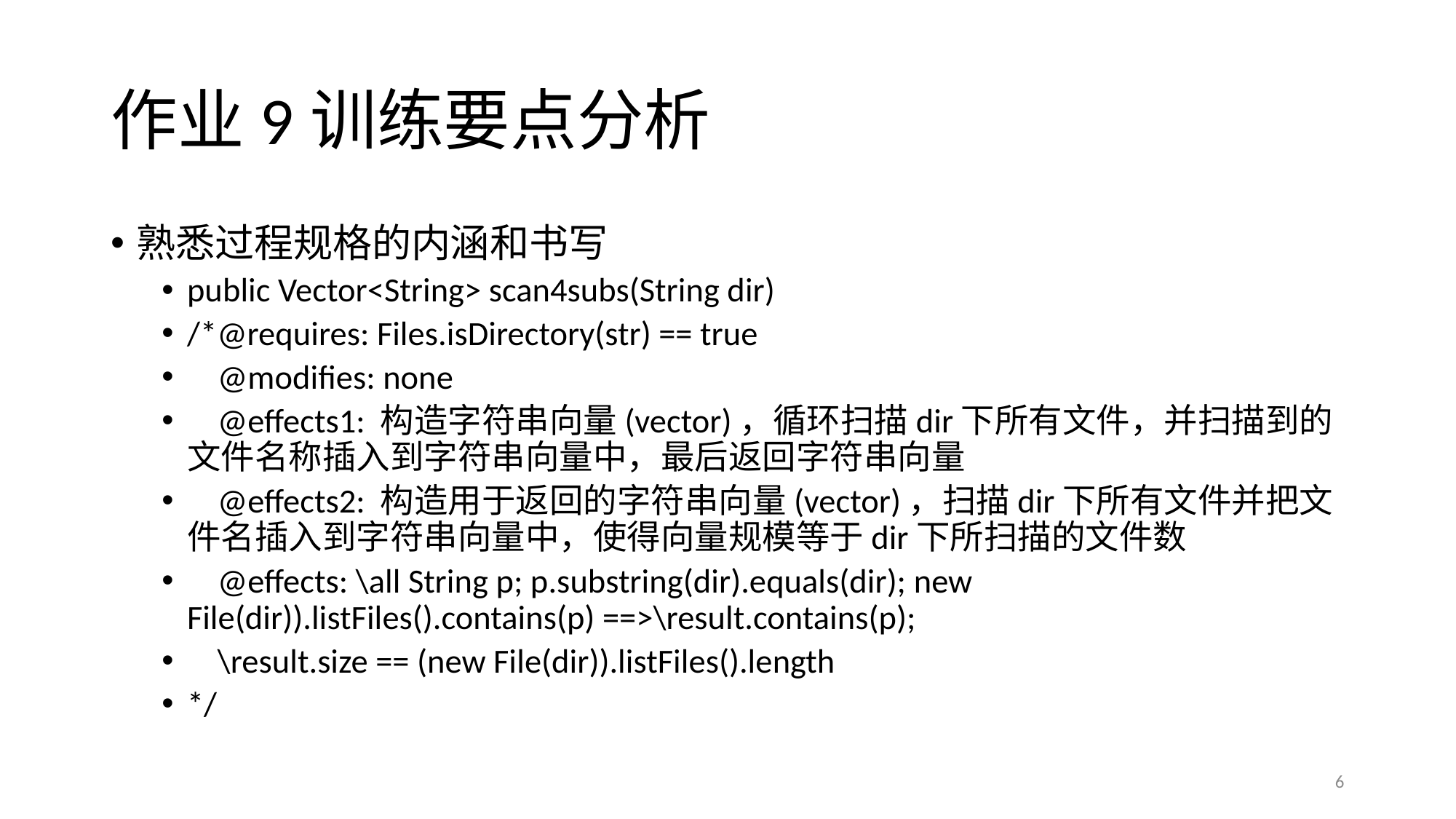

# 作业9训练要点分析
熟悉过程规格的内涵和书写
public Vector<String> scan4subs(String dir)
/*@requires: Files.isDirectory(str) == true
    @modifies: none
    @effects1: 构造字符串向量(vector)，循环扫描dir下所有文件，并扫描到的文件名称插入到字符串向量中，最后返回字符串向量
    @effects2: 构造用于返回的字符串向量(vector)，扫描dir下所有文件并把文件名插入到字符串向量中，使得向量规模等于dir下所扫描的文件数
    @effects: \all String p; p.substring(dir).equals(dir); new File(dir)).listFiles().contains(p) ==>\result.contains(p);
    \result.size == (new File(dir)).listFiles().length
*/
6